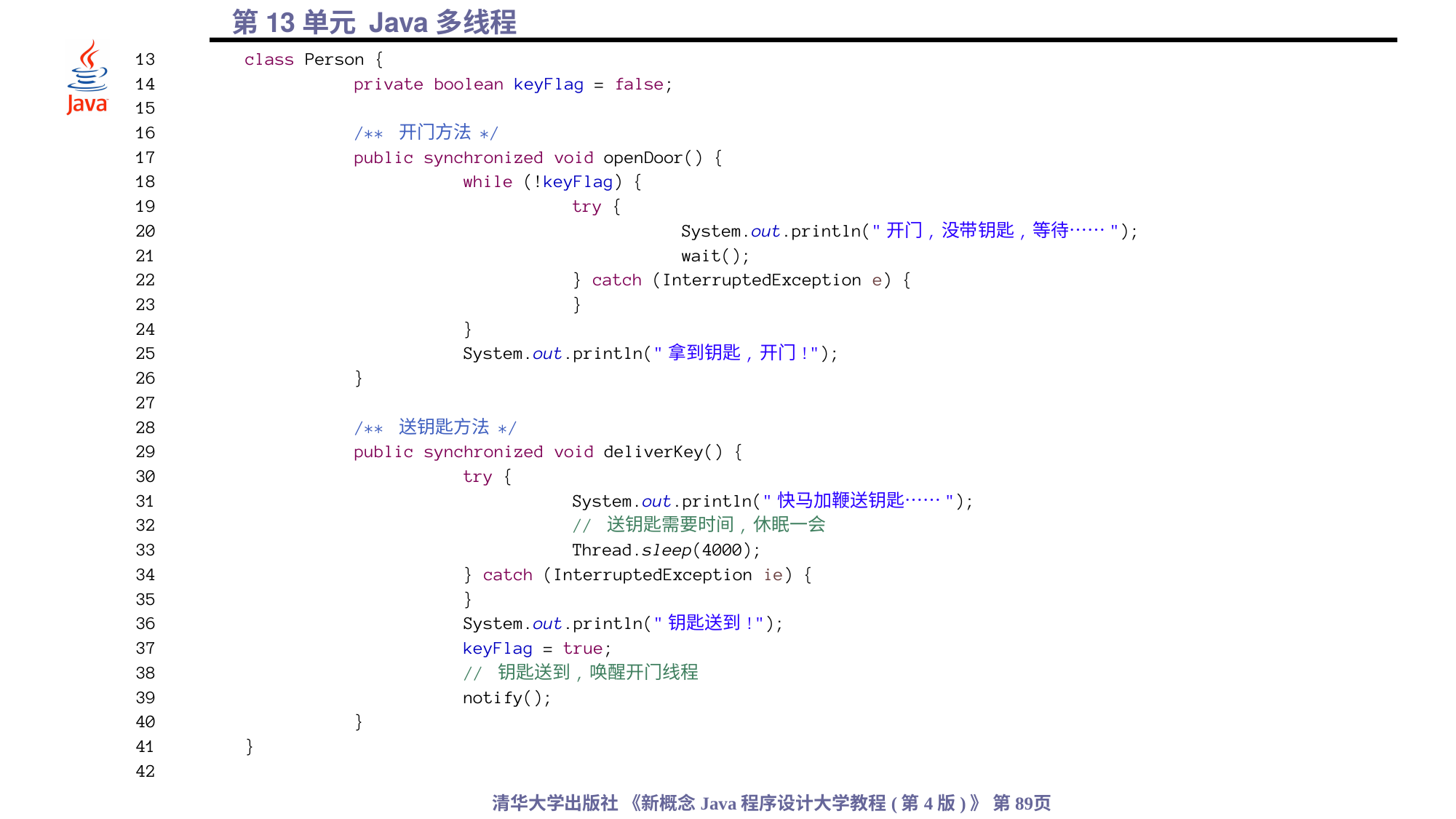

13	class Person {
14		private boolean keyFlag = false;
15
16		/** 开门方法 */
17		public synchronized void openDoor() {
18			while (!keyFlag) {
19				try {
20					System.out.println("开门,没带钥匙,等待……");
21					wait();
22				} catch (InterruptedException e) {
23				}
24			}
25			System.out.println("拿到钥匙,开门!");
26		}
27
28		/** 送钥匙方法 */
29		public synchronized void deliverKey() {
30			try {
31				System.out.println("快马加鞭送钥匙……");
32				// 送钥匙需要时间,休眠一会
33				Thread.sleep(4000);
34			} catch (InterruptedException ie) {
35			}
36			System.out.println("钥匙送到!");
37			keyFlag = true;
38			// 钥匙送到,唤醒开门线程
39			notify();
40		}
41	}
42